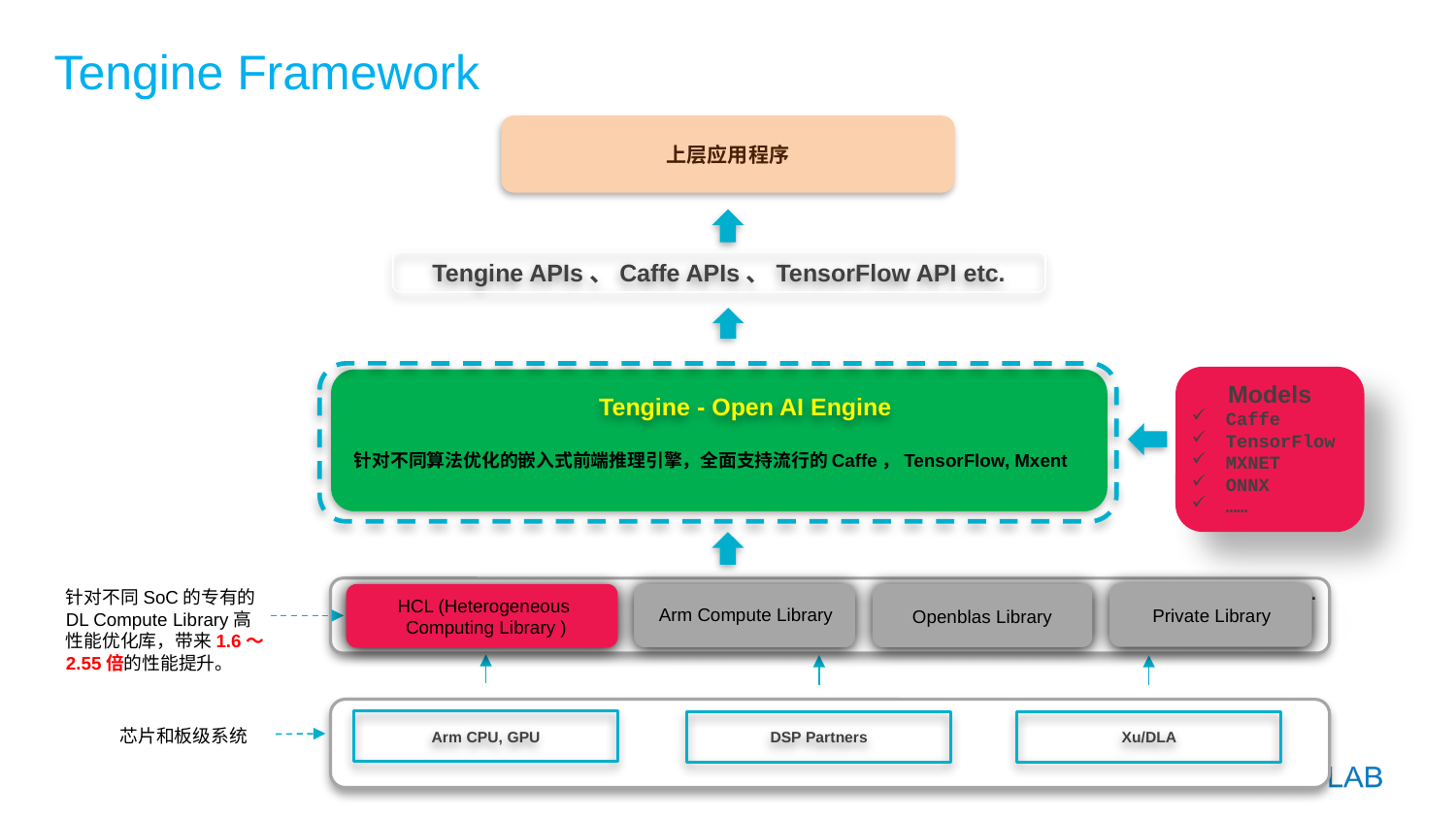

Tengine Framework
上层应用程序

Tengine APIs、Caffe APIs、TensorFlow API etc.

Models
Caffe
TensorFlow
MXNET
ONNX
……

ONNX, ...
针对不同算法优化的嵌入式前端推理引擎，全面支持流行的Caffe，TensorFlow, Mxent

针对不同SoC的专有的DL Compute Library高性能优化库，带来1.6～2.55倍的性能提升。

Arm CPU, GPU
DSP Partners
Xu/DLA
芯片和板级系统

Tengine - Open AI Engine

HCL (Heterogeneous
 Computing Library )
Arm Compute Library
Private Library
Openblas Library